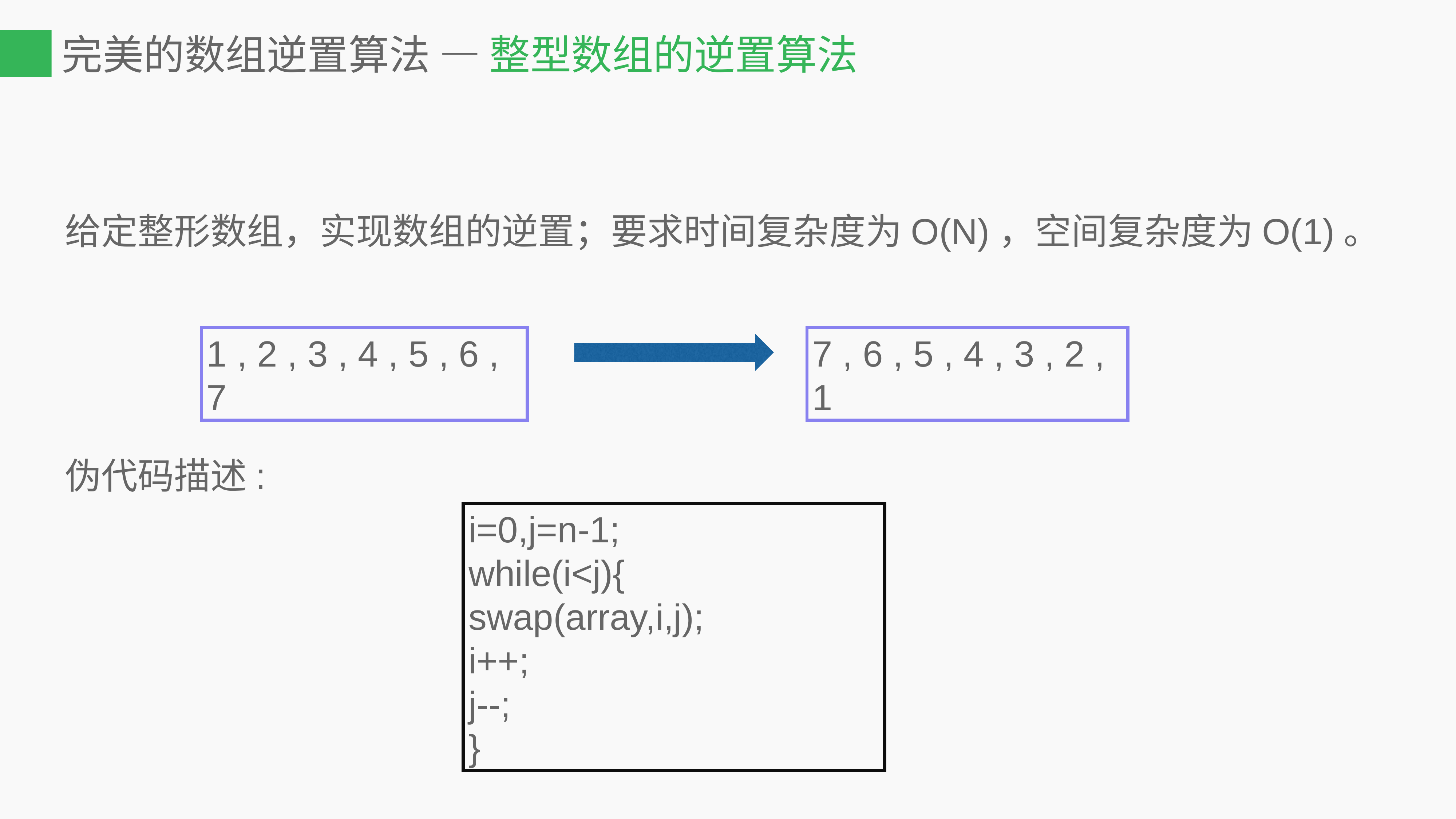

# 完美的数组逆置算法 — 整型数组的逆置算法
给定整形数组，实现数组的逆置；要求时间复杂度为O(N)，空间复杂度为O(1)。

伪代码描述:
1 , 2 , 3 , 4 , 5 , 6 , 7
7 , 6 , 5 , 4 , 3 , 2 , 1

i=0,j=n-1;
while(i<j){
swap(array,i,j);
i++;
j--;
}